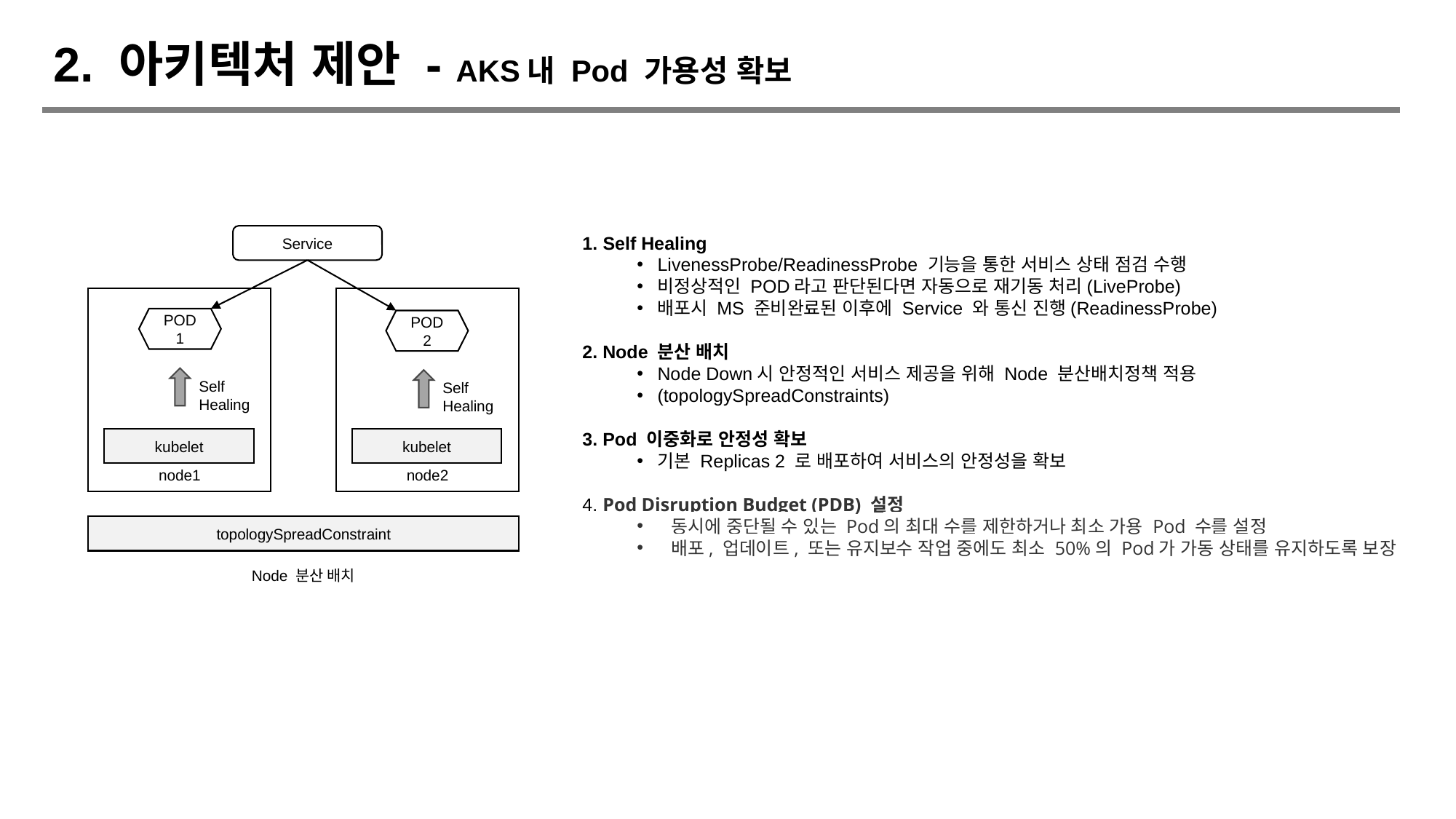

# 2. 아키텍처 제안 - AKS내 Pod 가용성 확보
Service
1. Self Healing
LivenessProbe/ReadinessProbe 기능을 통한 서비스 상태 점검 수행
비정상적인 POD라고 판단된다면 자동으로 재기동 처리(LiveProbe)
배포시 MS 준비완료된 이후에 Service 와 통신 진행(ReadinessProbe)

2. Node 분산 배치
Node Down시 안정적인 서비스 제공을 위해 Node 분산배치정책 적용
(topologySpreadConstraints)
3. Pod 이중화로 안정성 확보
기본 Replicas 2 로 배포하여 서비스의 안정성을 확보

4. Pod Disruption Budget (PDB) 설정
동시에 중단될 수 있는 Pod의 최대 수를 제한하거나 최소 가용 Pod 수를 설정
배포, 업데이트, 또는 유지보수 작업 중에도 최소 50%의 Pod가 가동 상태를 유지하도록 보장

POD1
POD2
Self
Healing
Self
Healing

kubelet
kubelet
node2
node1
topologySpreadConstraint
Node 분산 배치